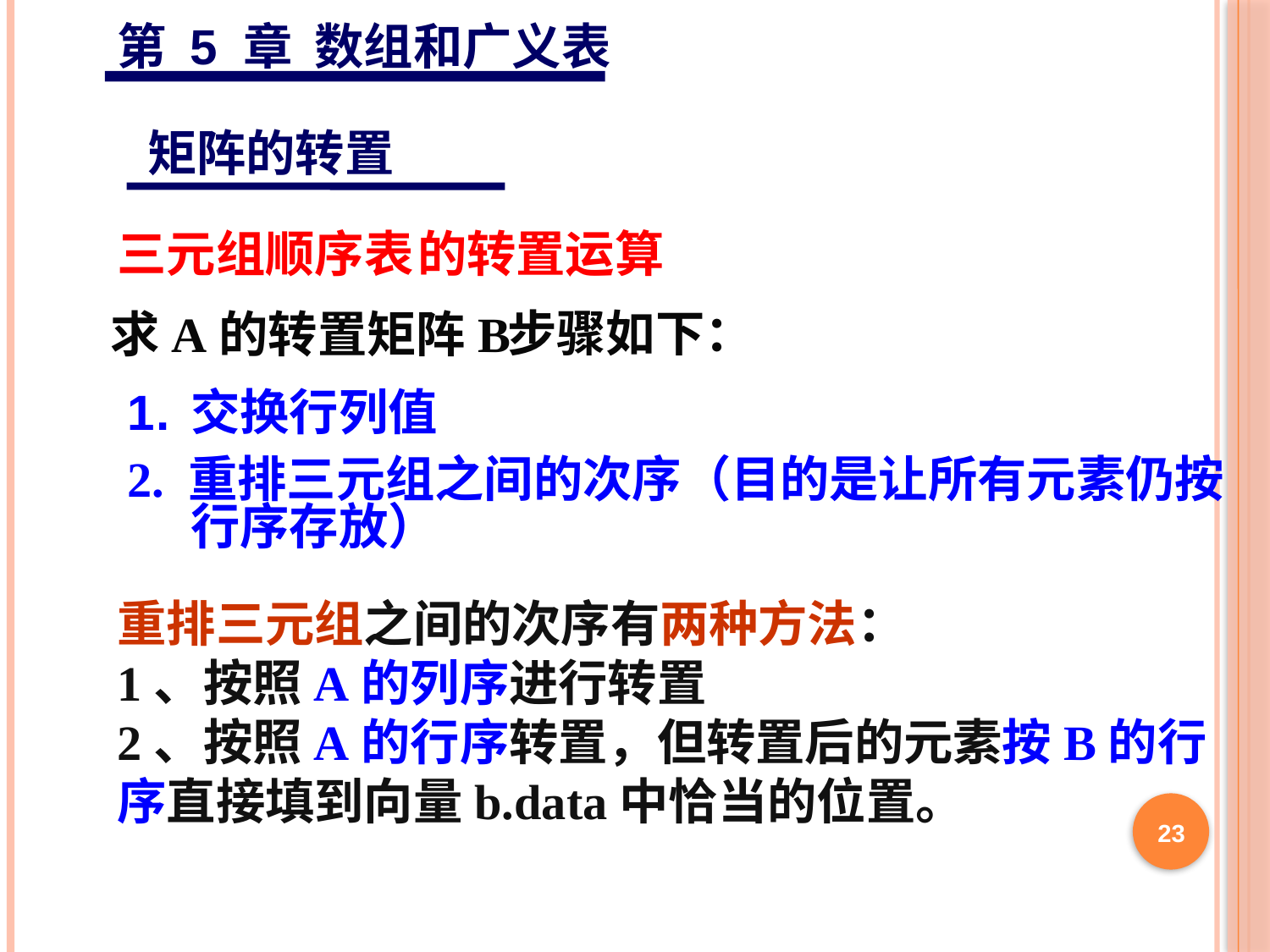

第 5 章  数组和广义表

矩阵的转置

三元组顺序表
的转置运算
求A的转置矩阵B
步骤如下：
交换行列值
2. 重排三元组之间的次序（目的是让所有元素仍按行序存放）
重排三元组之间的次序有两种方法：
1、按照A的列序进行转置
2、按照A的行序转置，但转置后的元素按B的行序直接填到向量b.data中恰当的位置。
23